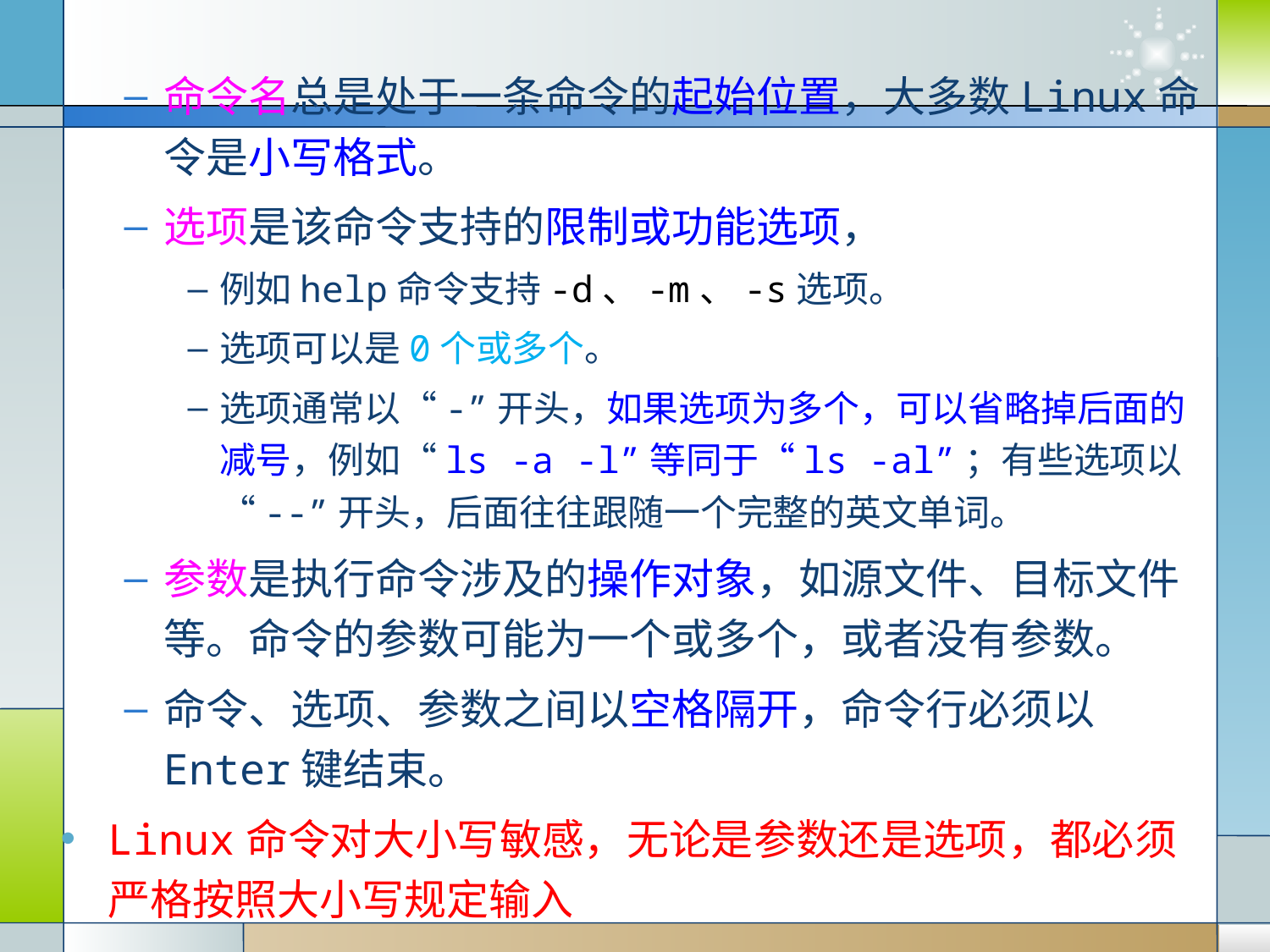

#
命令名总是处于一条命令的起始位置，大多数Linux命令是小写格式。
选项是该命令支持的限制或功能选项，
例如help命令支持-d、-m、-s选项。
选项可以是0个或多个。
选项通常以“-”开头，如果选项为多个，可以省略掉后面的减号，例如“ls -a -l”等同于“ls -al”；有些选项以“--”开头，后面往往跟随一个完整的英文单词。
参数是执行命令涉及的操作对象，如源文件、目标文件等。命令的参数可能为一个或多个，或者没有参数。
命令、选项、参数之间以空格隔开，命令行必须以Enter键结束。
Linux命令对大小写敏感，无论是参数还是选项，都必须严格按照大小写规定输入